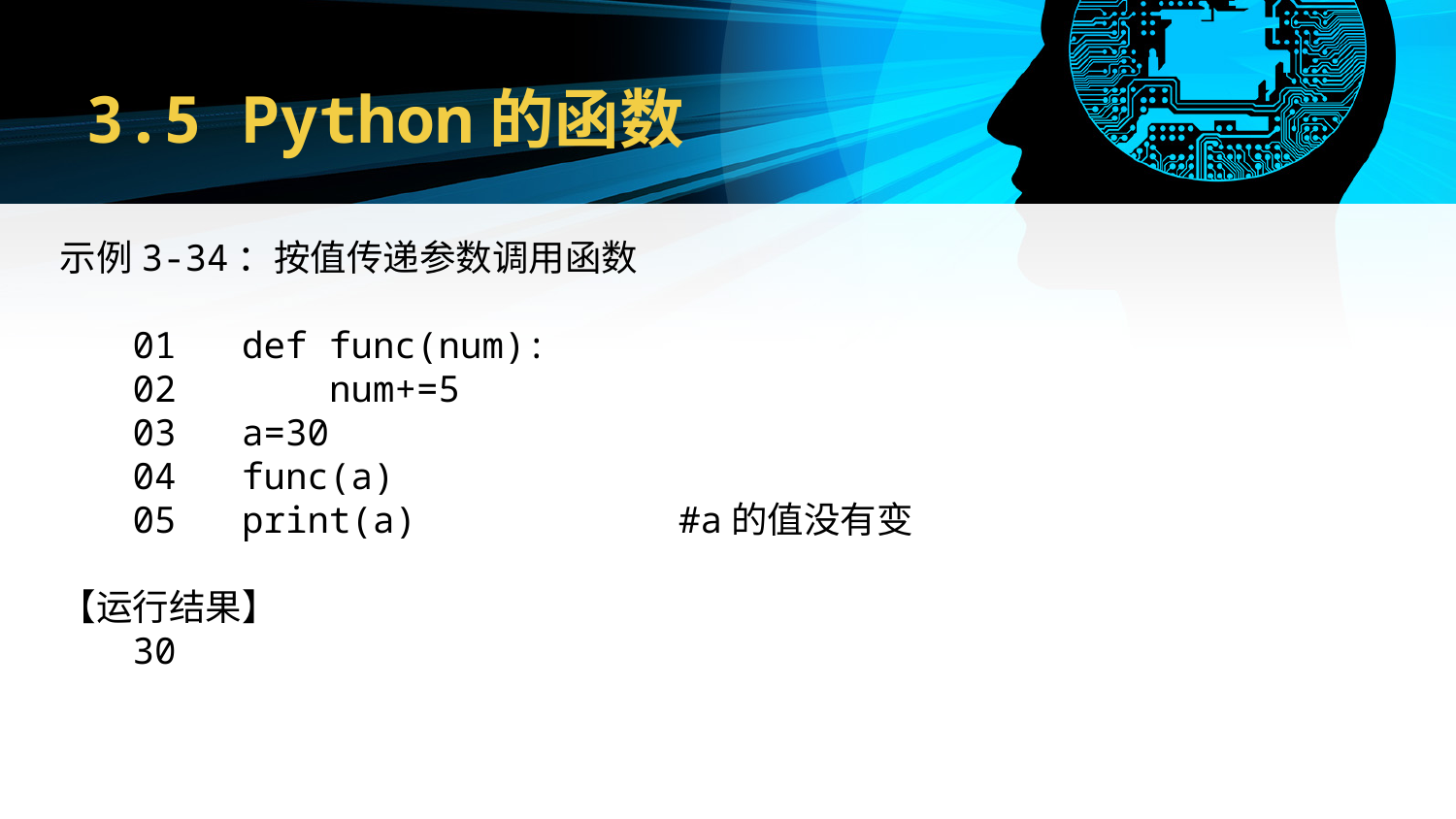

# 3.5 Python的函数
示例3-34：按值传递参数调用函数

01   def func(num):
02       num+=5
03   a=30
04   func(a)
05   print(a)            #a的值没有变

【运行结果】
30